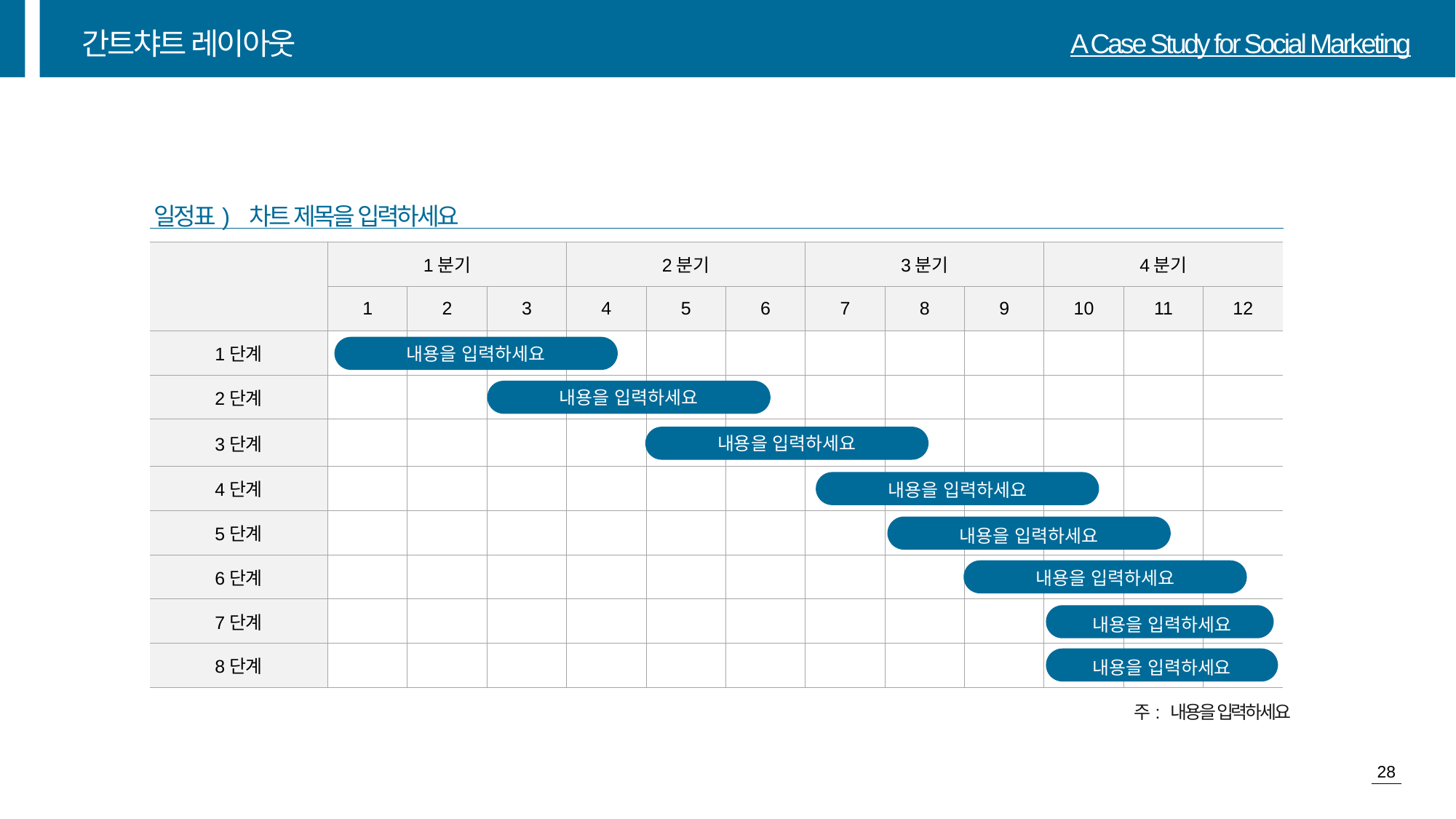

간트챠트 레이아웃
일정표)   차트 제목을 입력하세요
|  | 1분기 |  |  | 2분기 |  |  | 3분기 |  |  | 4분기 |  |  |
| --- | --- | --- | --- | --- | --- | --- | --- | --- | --- | --- | --- | --- |
|  | 1 | 2 | 3 | 4 | 5 | 6 | 7 | 8 | 9 | 10 | 11 | 12 |
| 1단계 |  |  |  |  |  |  |  |  |  |  |  |  |
| 2단계 |  |  |  |  |  |  |  |  |  |  |  |  |
| 3단계 |  |  |  |  |  |  |  |  |  |  |  |  |
| 4단계 |  |  |  |  |  |  |  |  |  |  |  |  |
| 5단계 |  |  |  |  |  |  |  |  |  |  |  |  |
| 6단계 |  |  |  |  |  |  |  |  |  |  |  |  |
| 7단계 |  |  |  |  |  |  |  |  |  |  |  |  |
| 8단계 |  |  |  |  |  |  |  |  |  |  |  |  |

내용을 입력하세요

내용을 입력하세요

내용을 입력하세요

내용을 입력하세요

내용을 입력하세요

내용을 입력하세요

내용을 입력하세요

내용을 입력하세요
주:  내용을 입력하세요